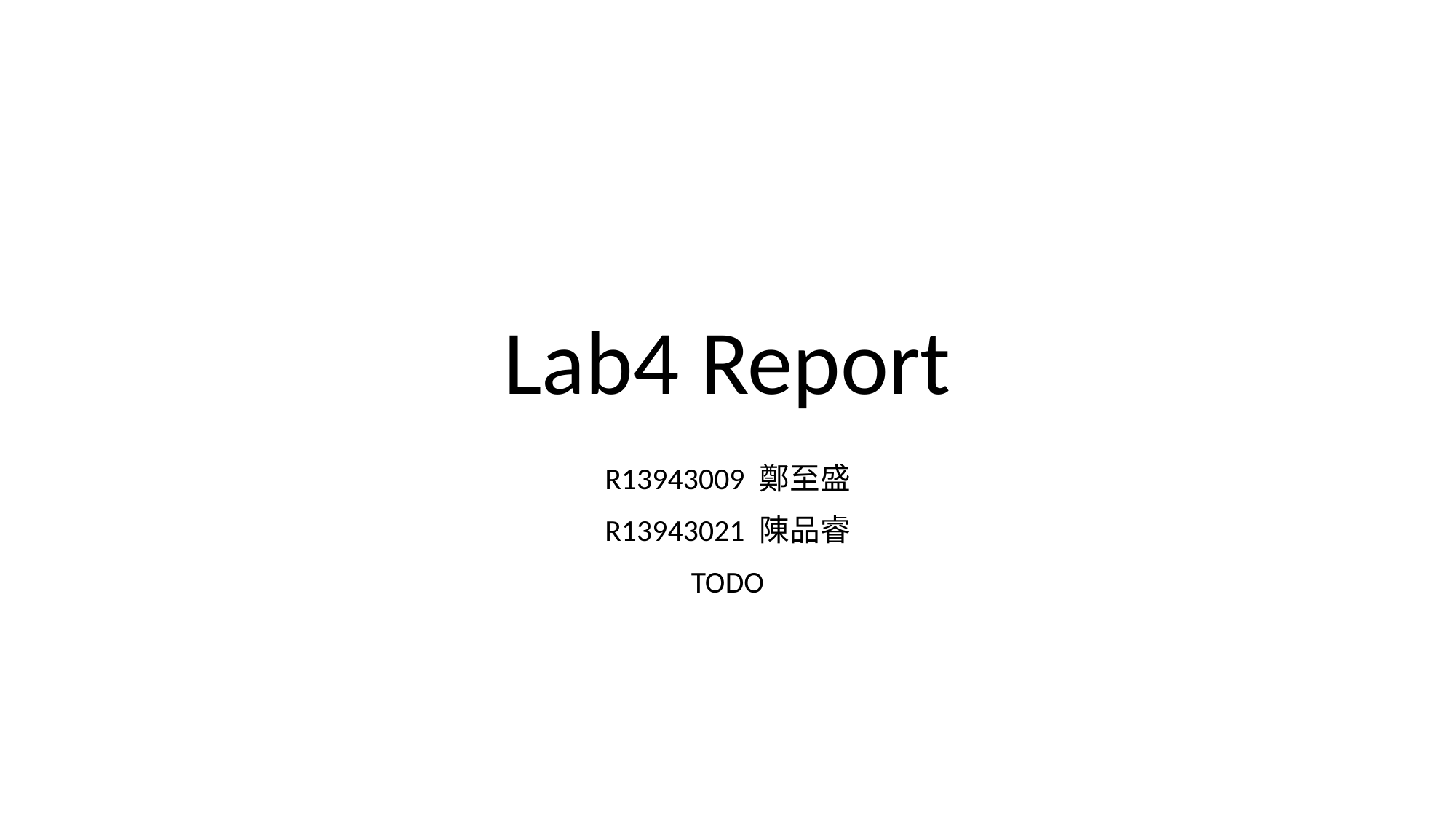

# Lab4 Report
R13943009 鄭至盛
R13943021 陳品睿
TODO